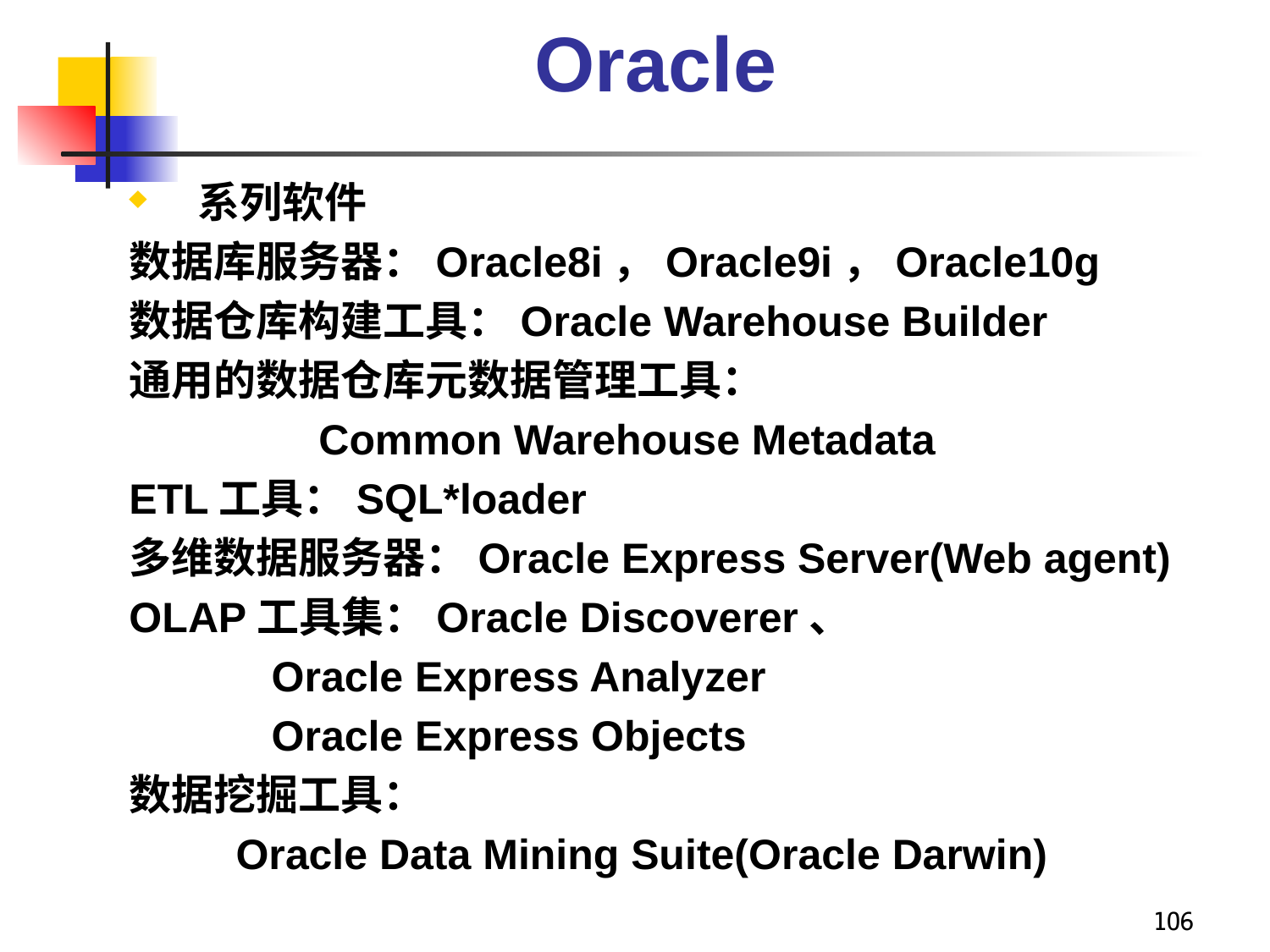

Oracle
   系列软件
数据库服务器：Oracle8i，Oracle9i，Oracle10g
数据仓库构建工具：Oracle Warehouse Builder
通用的数据仓库元数据管理工具：
                Common Warehouse Metadata
ETL工具：SQL*loader
多维数据服务器：Oracle Express Server(Web agent)
OLAP工具集：Oracle Discoverer、
            Oracle Express Analyzer
            Oracle Express Objects
数据挖掘工具：
         Oracle Data Mining Suite(Oracle Darwin)
106